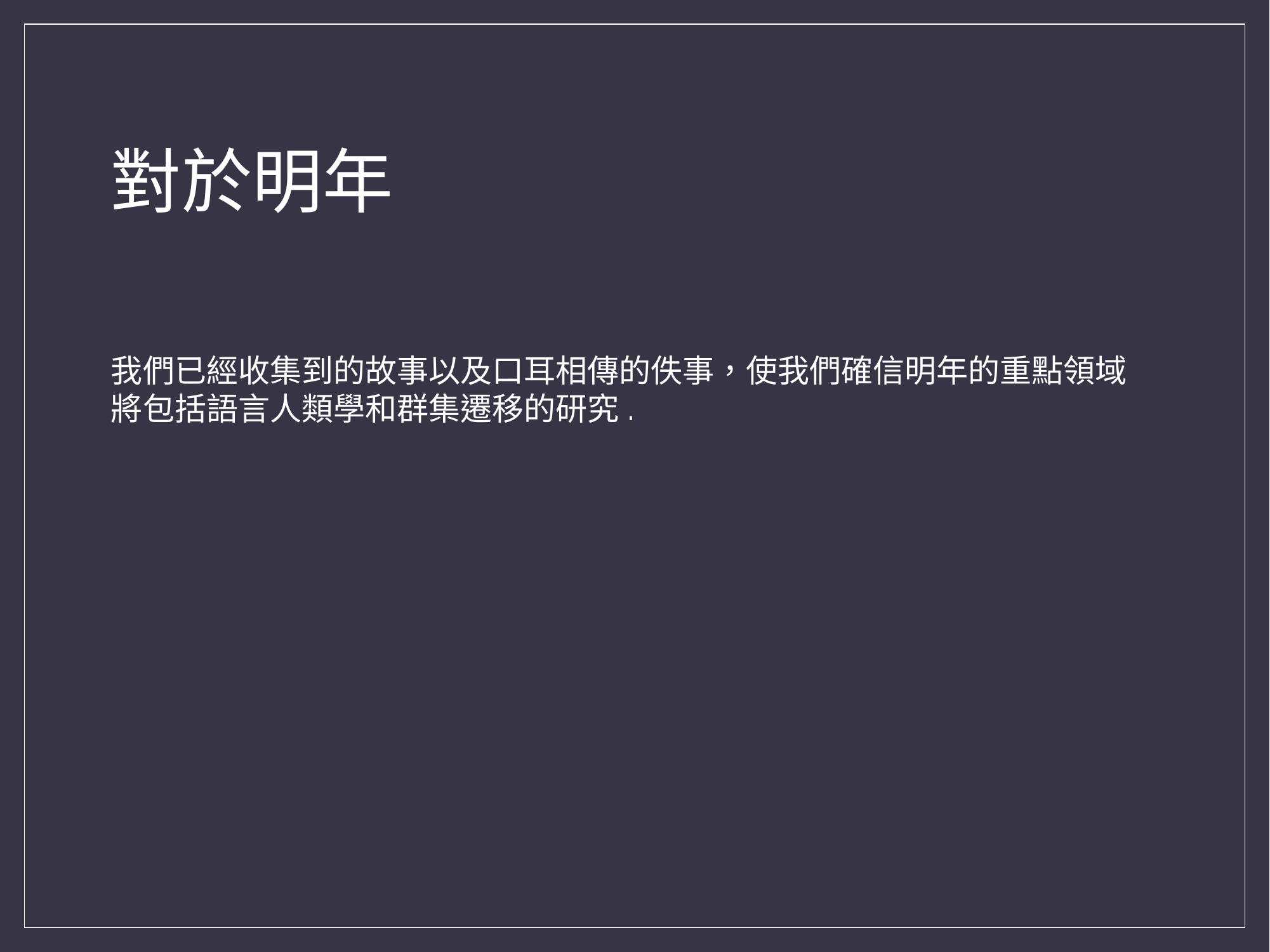

# 對於明年

我們已經收集到的故事以及口耳相傳的佚事，使我們確信明年的重點領域將包括語言人類學和群集遷移的研究.